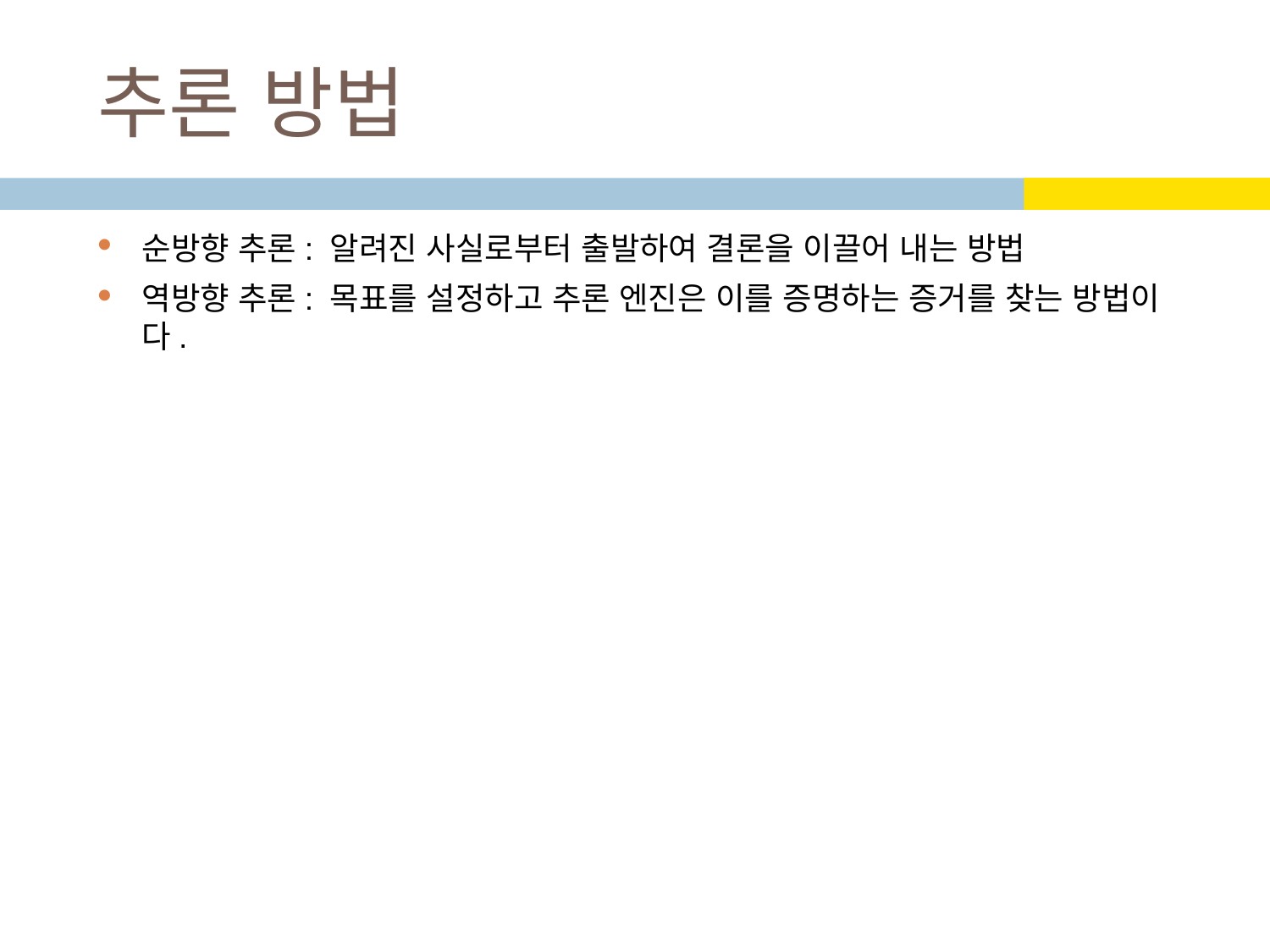

# 추론 방법
순방향 추론: 알려진 사실로부터 출발하여 결론을 이끌어 내는 방법
역방향 추론: 목표를 설정하고 추론 엔진은 이를 증명하는 증거를 찾는 방법이다.